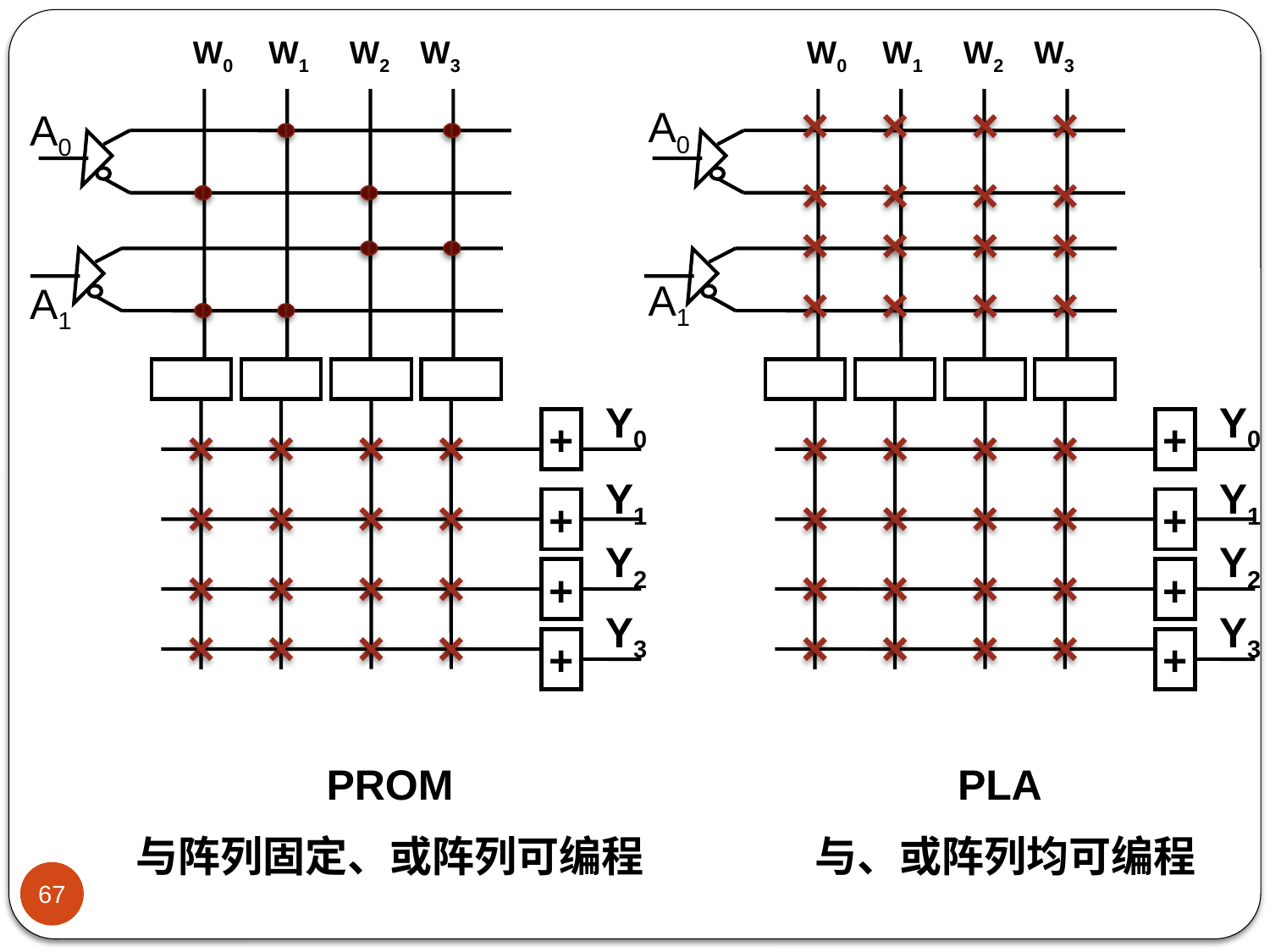

W0       W1        W2      W3

A0

A1

Y0

+

Y1
+

Y2
+

Y3
+

W0       W1        W2      W3

A0

A1

Y0

+

Y1
+

Y2
+

Y3
+

PROM
与阵列固定、或阵列可编程
PLA
与、或阵列均可编程
67